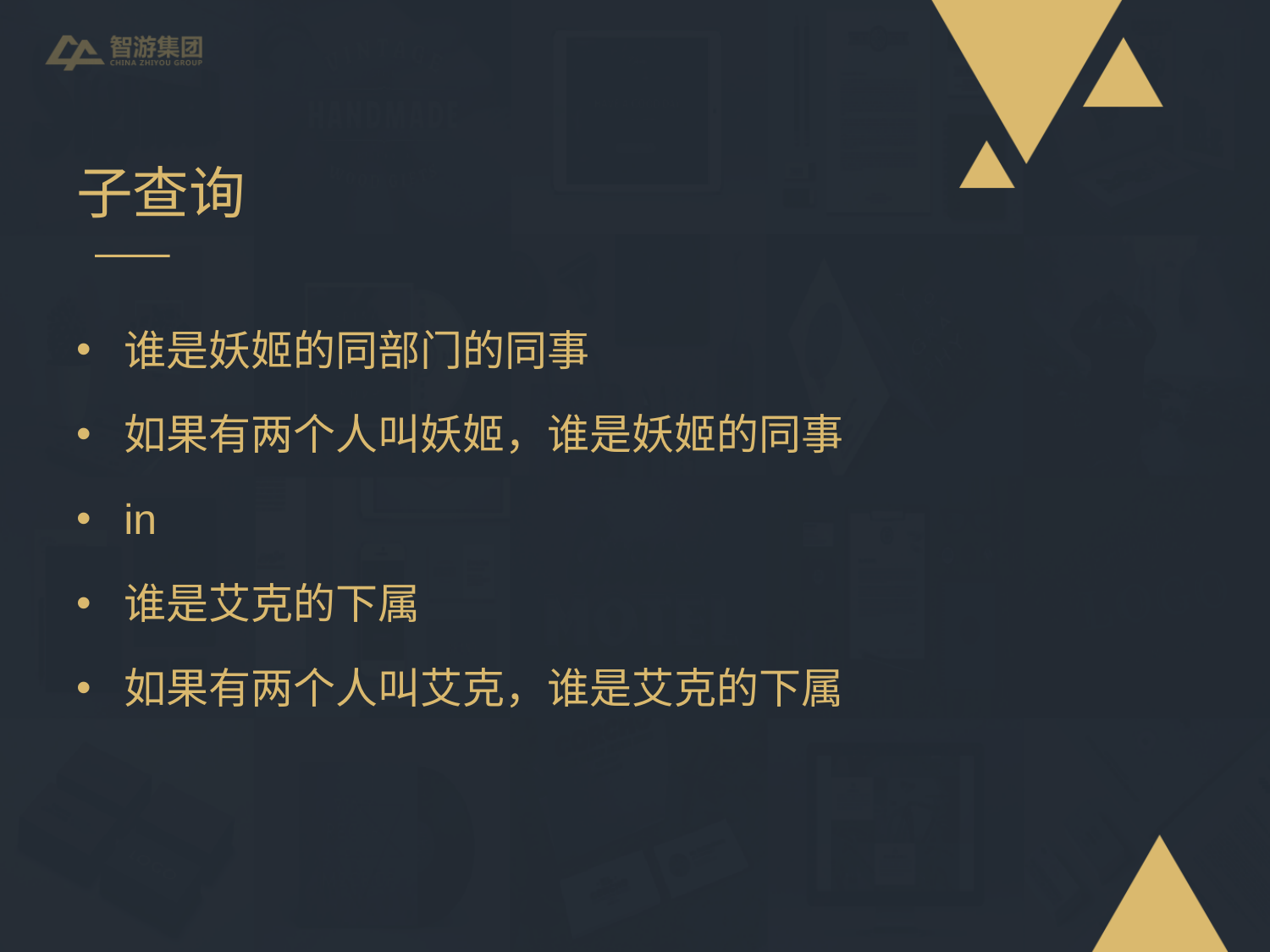

# 子查询
谁是妖姬的同部门的同事
如果有两个人叫妖姬，谁是妖姬的同事
in
谁是艾克的下属
如果有两个人叫艾克，谁是艾克的下属